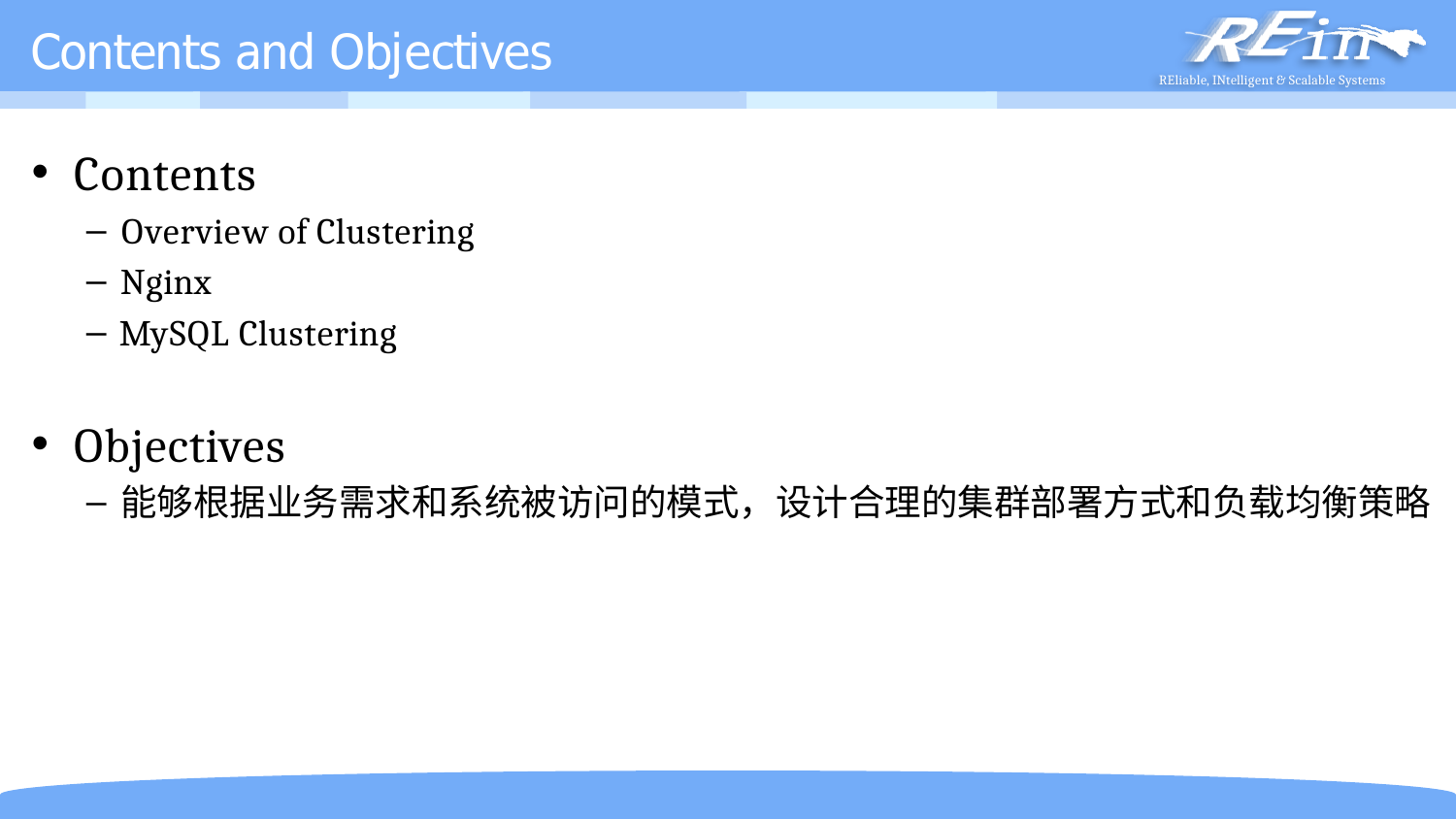

# Contents and Objectives
Contents
Overview of Clustering
Nginx
MySQL Clustering

Objectives
能够根据业务需求和系统被访问的模式，设计合理的集群部署方式和负载均衡策略
2